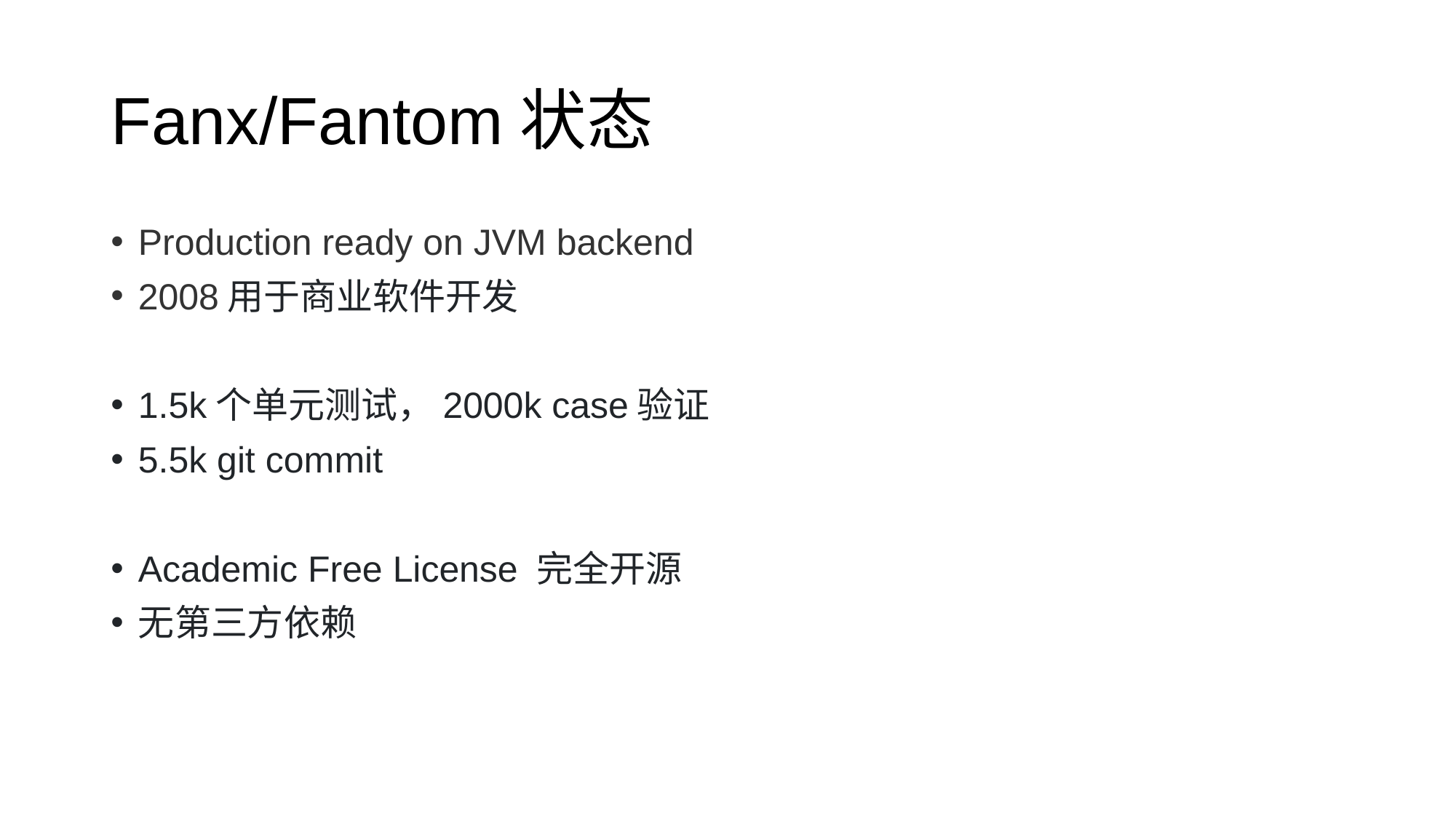

# Fanx/Fantom状态
Production ready on JVM backend
2008用于商业软件开发

1.5k个单元测试，2000k case验证
5.5k git commit

Academic Free License 完全开源
无第三方依赖